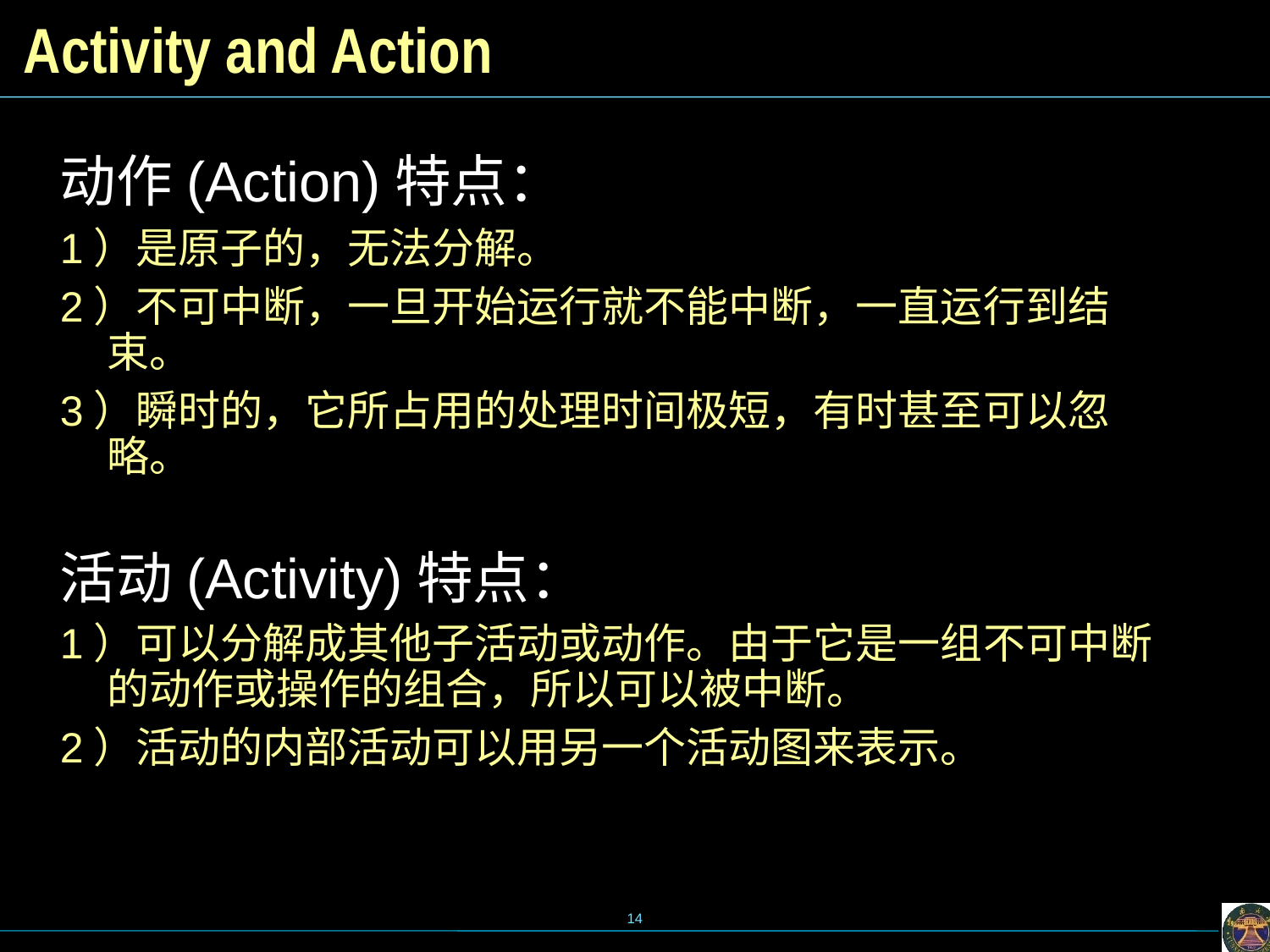

# Activity and Action
动作(Action)特点：
1）是原子的，无法分解。
2）不可中断，一旦开始运行就不能中断，一直运行到结束。
3）瞬时的，它所占用的处理时间极短，有时甚至可以忽略。

活动(Activity)特点：
1）可以分解成其他子活动或动作。由于它是一组不可中断的动作或操作的组合，所以可以被中断。
2）活动的内部活动可以用另一个活动图来表示。